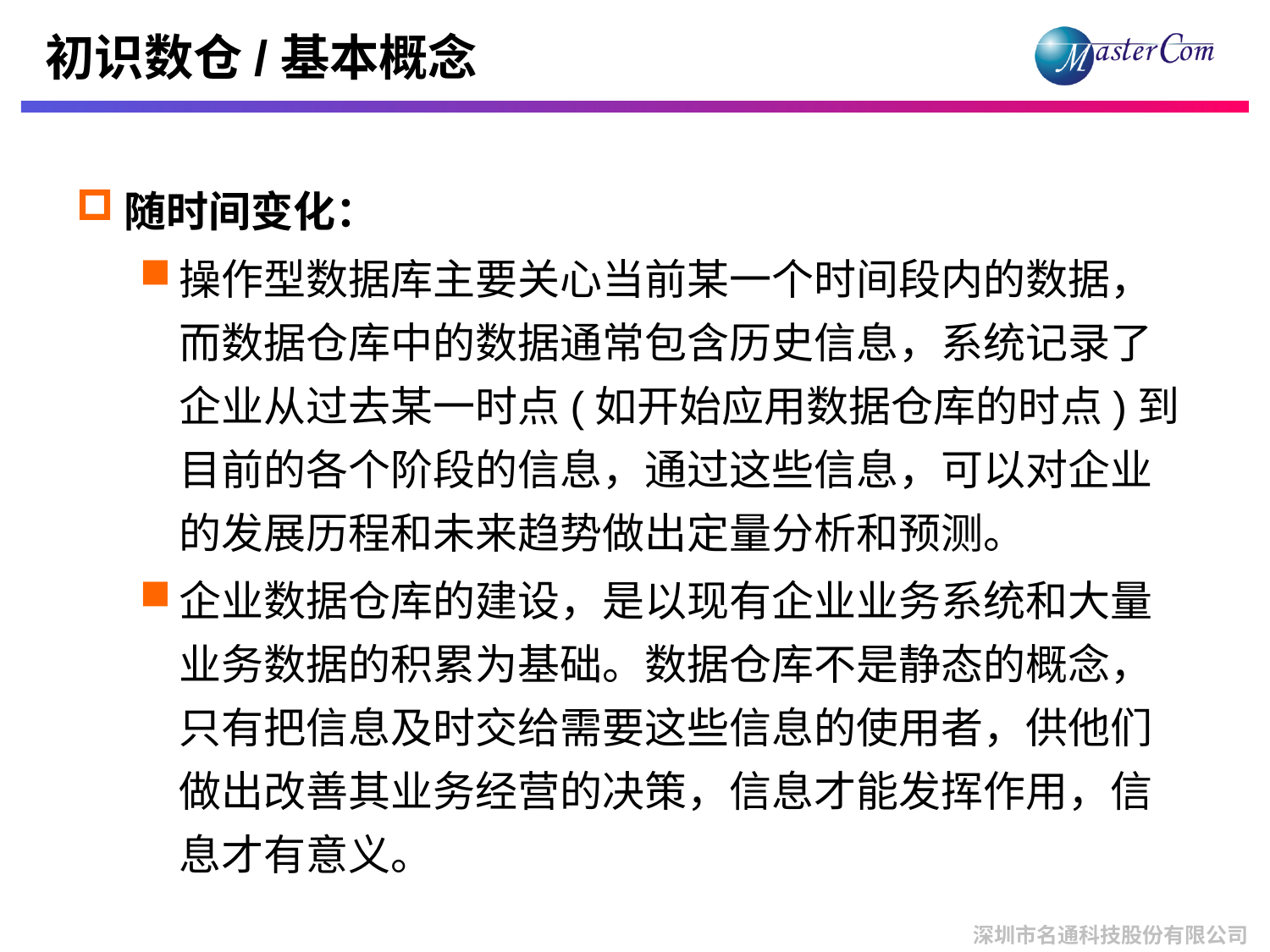

# 初识数仓/基本概念
随时间变化：
操作型数据库主要关心当前某一个时间段内的数据，而数据仓库中的数据通常包含历史信息，系统记录了企业从过去某一时点(如开始应用数据仓库的时点)到目前的各个阶段的信息，通过这些信息，可以对企业的发展历程和未来趋势做出定量分析和预测。
企业数据仓库的建设，是以现有企业业务系统和大量业务数据的积累为基础。数据仓库不是静态的概念，只有把信息及时交给需要这些信息的使用者，供他们做出改善其业务经营的决策，信息才能发挥作用，信息才有意义。